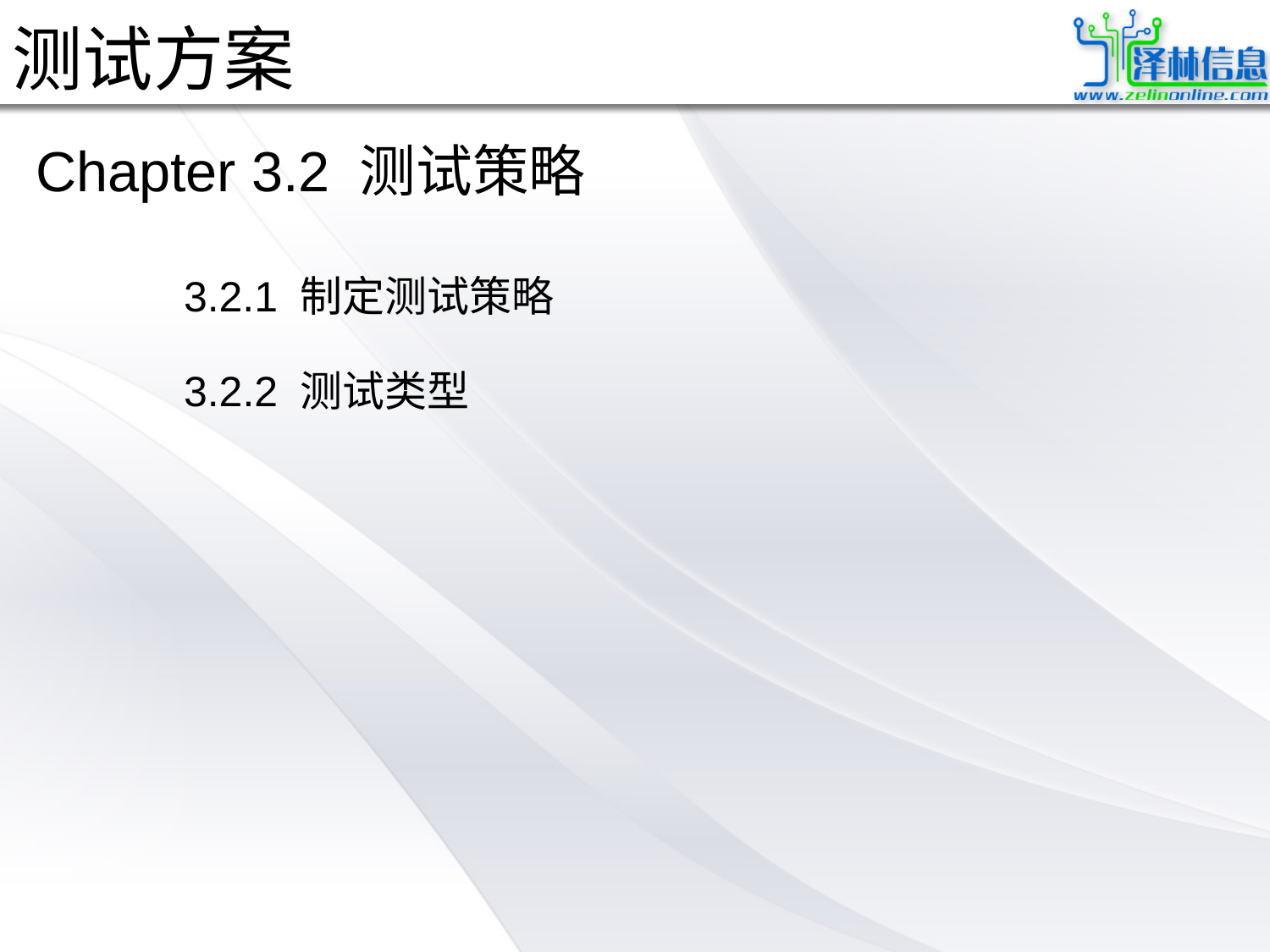

# 测试方案
Chapter 3.2 测试策略
3.2.1 制定测试策略
3.2.2 测试类型